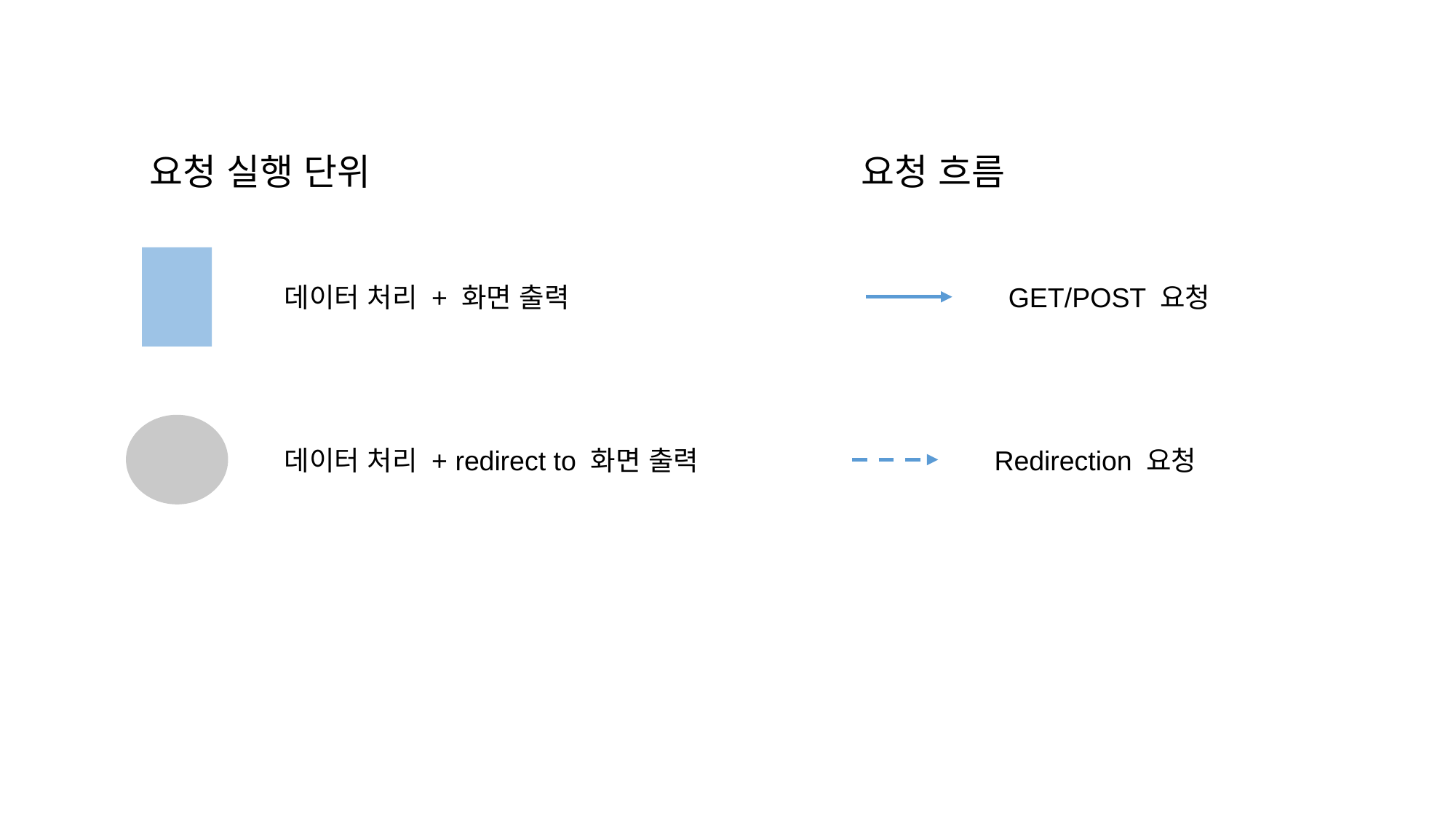

요청 흐름
요청 실행 단위

데이터 처리 + 화면 출력
GET/POST 요청

데이터 처리 + redirect to 화면 출력
Redirection 요청